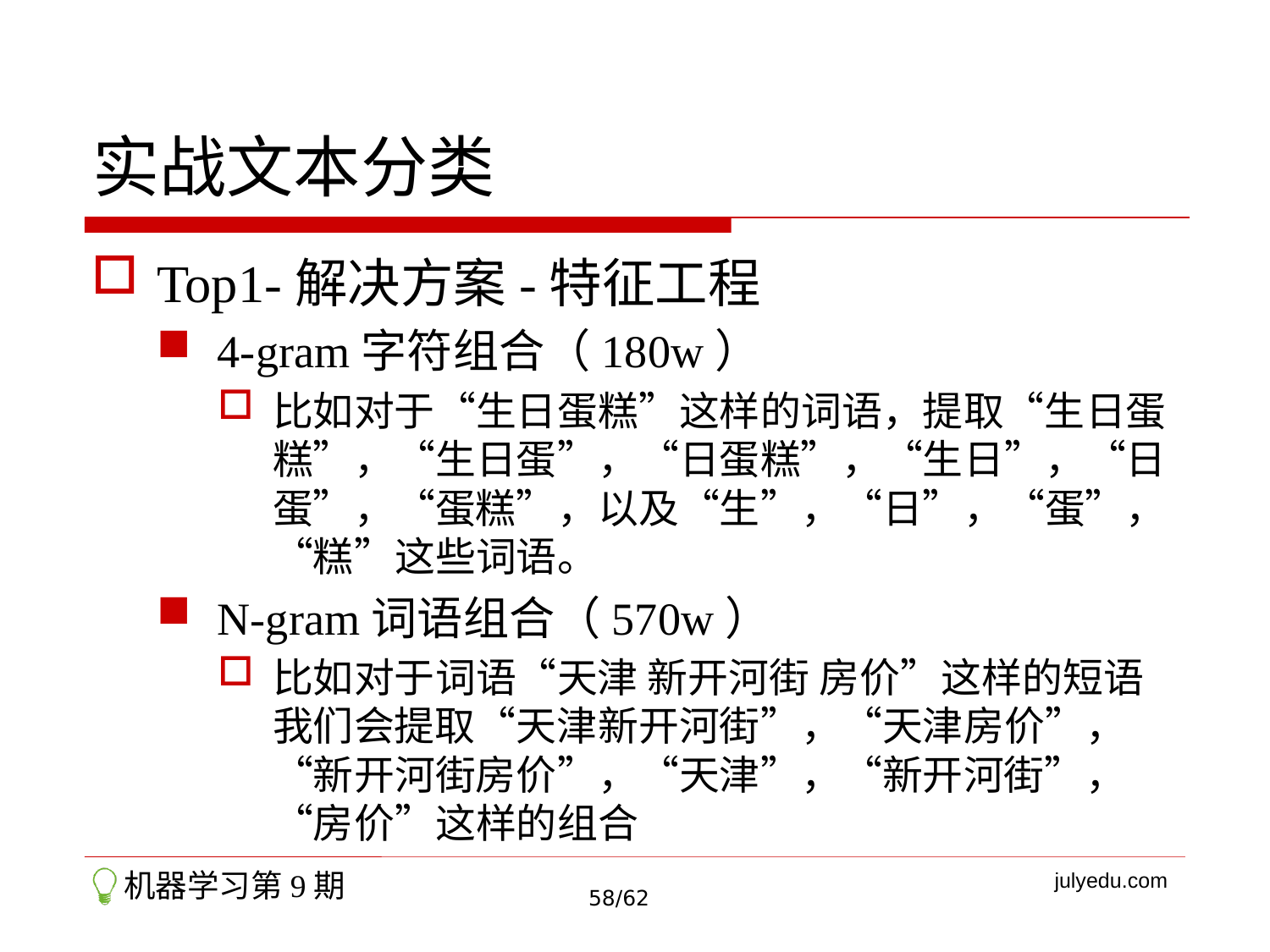

# 实战文本分类
Top1-解决方案-特征工程
4-gram字符组合（180w）
比如对于“生日蛋糕”这样的词语，提取“生日蛋糕”，“生日蛋”，“日蛋糕”，“生日”，“日蛋”，“蛋糕”，以及“生”，“日”，“蛋”，“糕”这些词语。
N-gram词语组合（570w）
比如对于词语“天津 新开河街 房价”这样的短语我们会提取“天津新开河街”，“天津房价”，“新开河街房价”，“天津”，“新开河街”，“房价”这样的组合